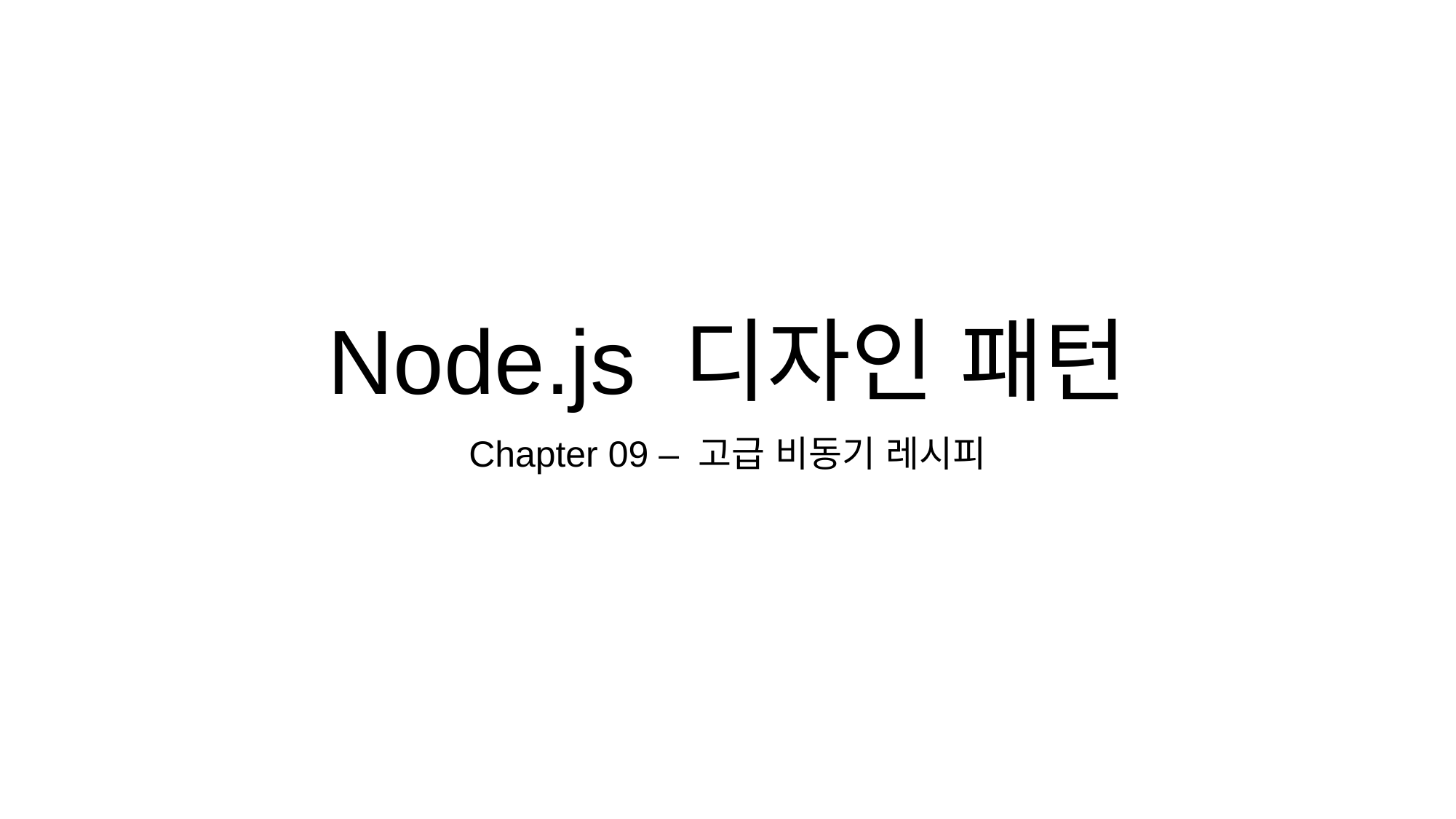

# Node.js 디자인 패턴
Chapter 09 – 고급 비동기 레시피